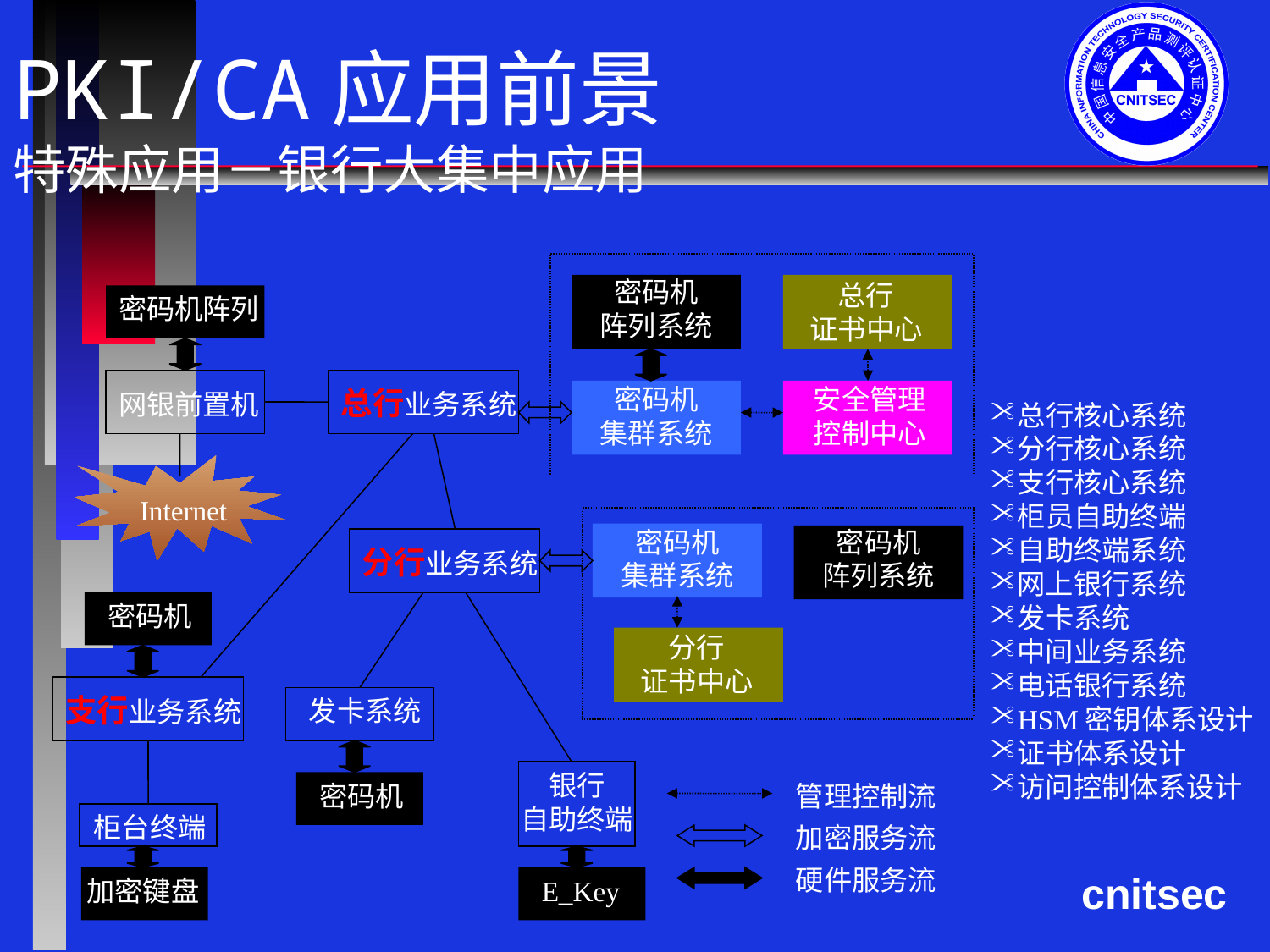

# PKI/CA应用前景 特殊应用－银行大集中应用

密码机
阵列系统

总行
证书中心

密码机阵列

总行业务系统
密码机
集群系统

安全管理
控制中心

网银前置机
总行核心系统
分行核心系统
支行核心系统
柜员自助终端
自助终端系统
网上银行系统
发卡系统
中间业务系统
电话银行系统
HSM密钥体系设计
证书体系设计
访问控制体系设计

Internet

密码机
集群系统

密码机
阵列系统

分行业务系统

密码机

分行
证书中心

支行业务系统

发卡系统

银行
自助终端

密码机
管理控制流

柜台终端
加密键盘

加密服务流

硬件服务流

E_Key